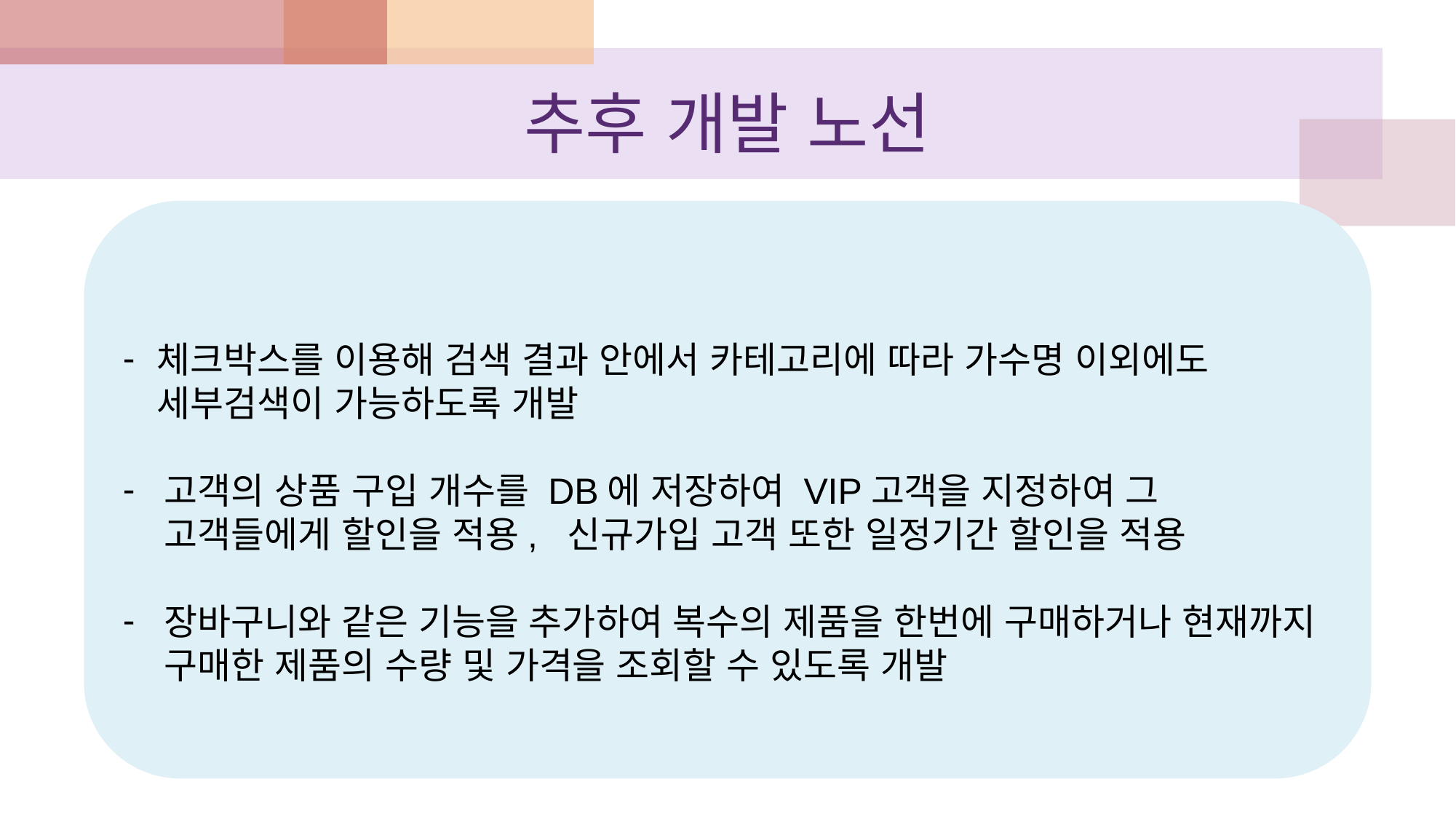

# 추후 개발 노선

체크박스를 이용해 검색 결과 안에서 카테고리에 따라 가수명 이외에도 세부검색이 가능하도록 개발

고객의 상품 구입 개수를 DB에 저장하여 VIP고객을 지정하여 그 고객들에게 할인을 적용,  신규가입 고객 또한 일정기간 할인을 적용

장바구니와 같은 기능을 추가하여 복수의 제품을 한번에 구매하거나 현재까지 구매한 제품의 수량 및 가격을 조회할 수 있도록 개발